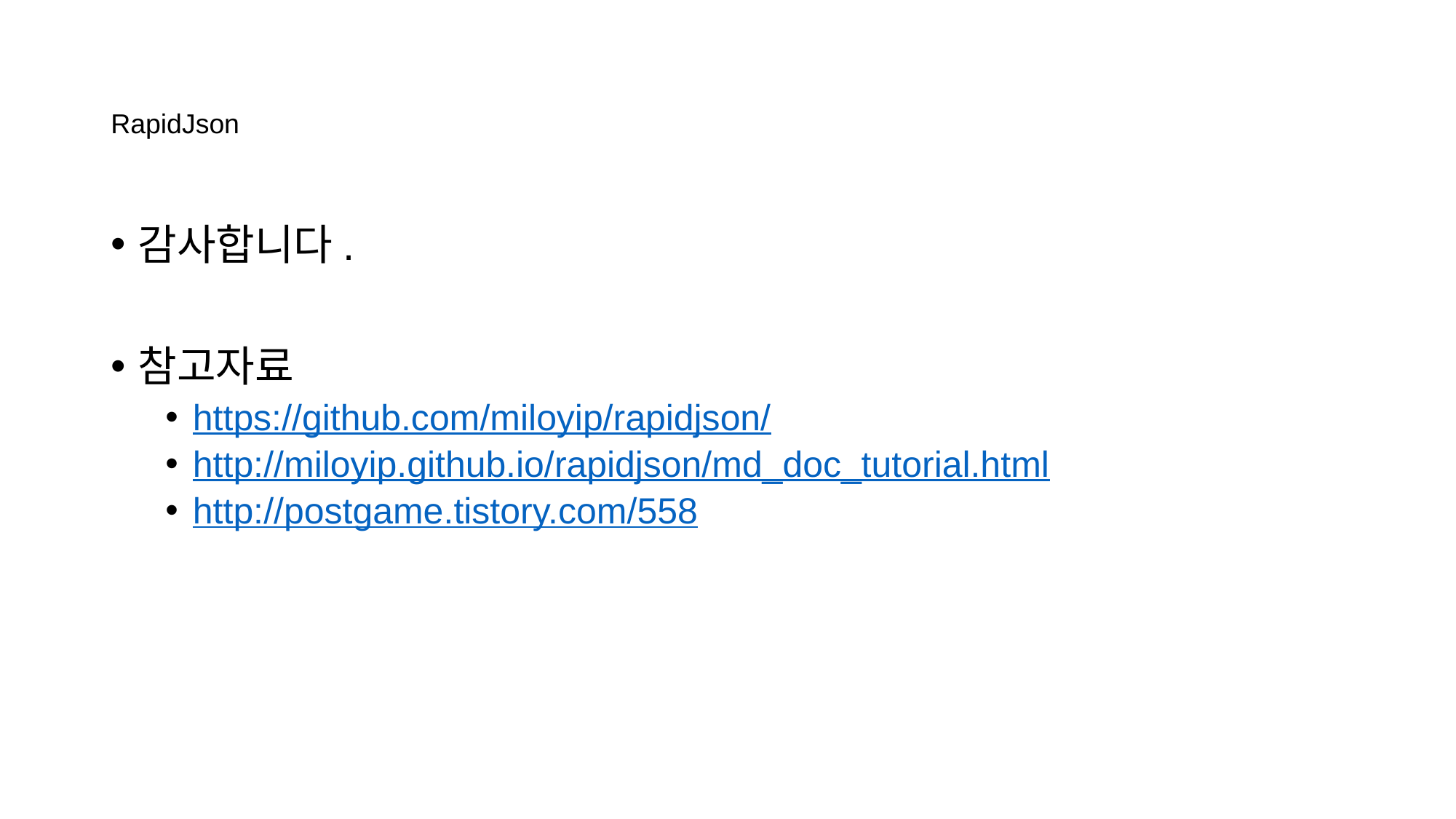

# RapidJson
감사합니다.

참고자료
https://github.com/miloyip/rapidjson/
http://miloyip.github.io/rapidjson/md_doc_tutorial.html
http://postgame.tistory.com/558